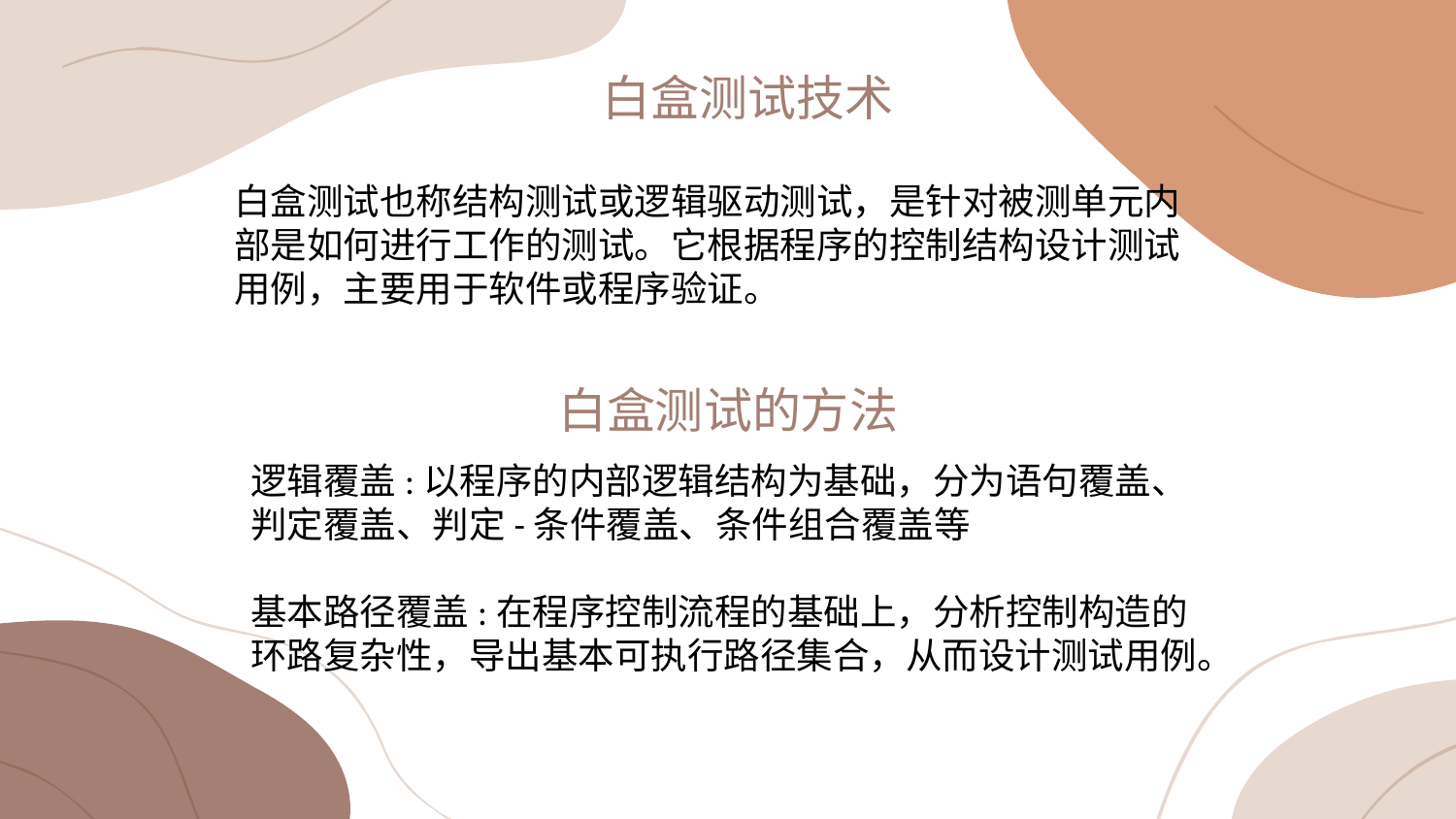

白盒测试技术

白盒测试也称结构测试或逻辑驱动测试，是针对被测单元内部是如何进行工作的测试。它根据程序的控制结构设计测试用例，主要用于软件或程序验证。

白盒测试的方法

逻辑覆盖:以程序的内部逻辑结构为基础，分为语句覆盖、判定覆盖、判定-条件覆盖、条件组合覆盖等

基本路径覆盖:在程序控制流程的基础上，分析控制构造的环路复杂性，导出基本可执行路径集合，从而设计测试用例。